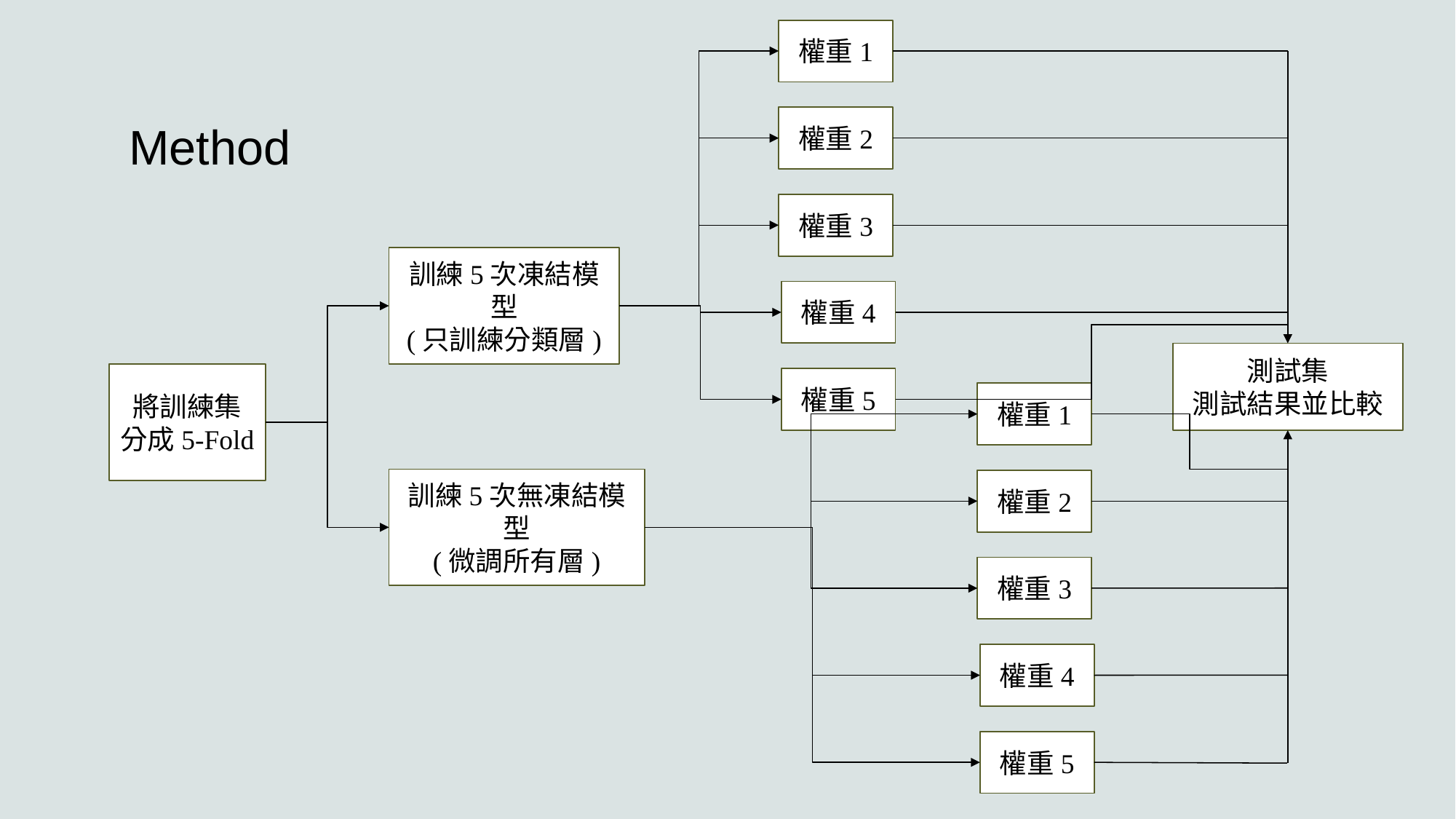

權重1
# Method
權重2
權重3
訓練5次凍結模型
(只訓練分類層)
權重4
測試集
測試結果並比較
將訓練集分成5-Fold
權重5
權重1
訓練5次無凍結模型
(微調所有層)
權重2
權重3
權重4
權重5